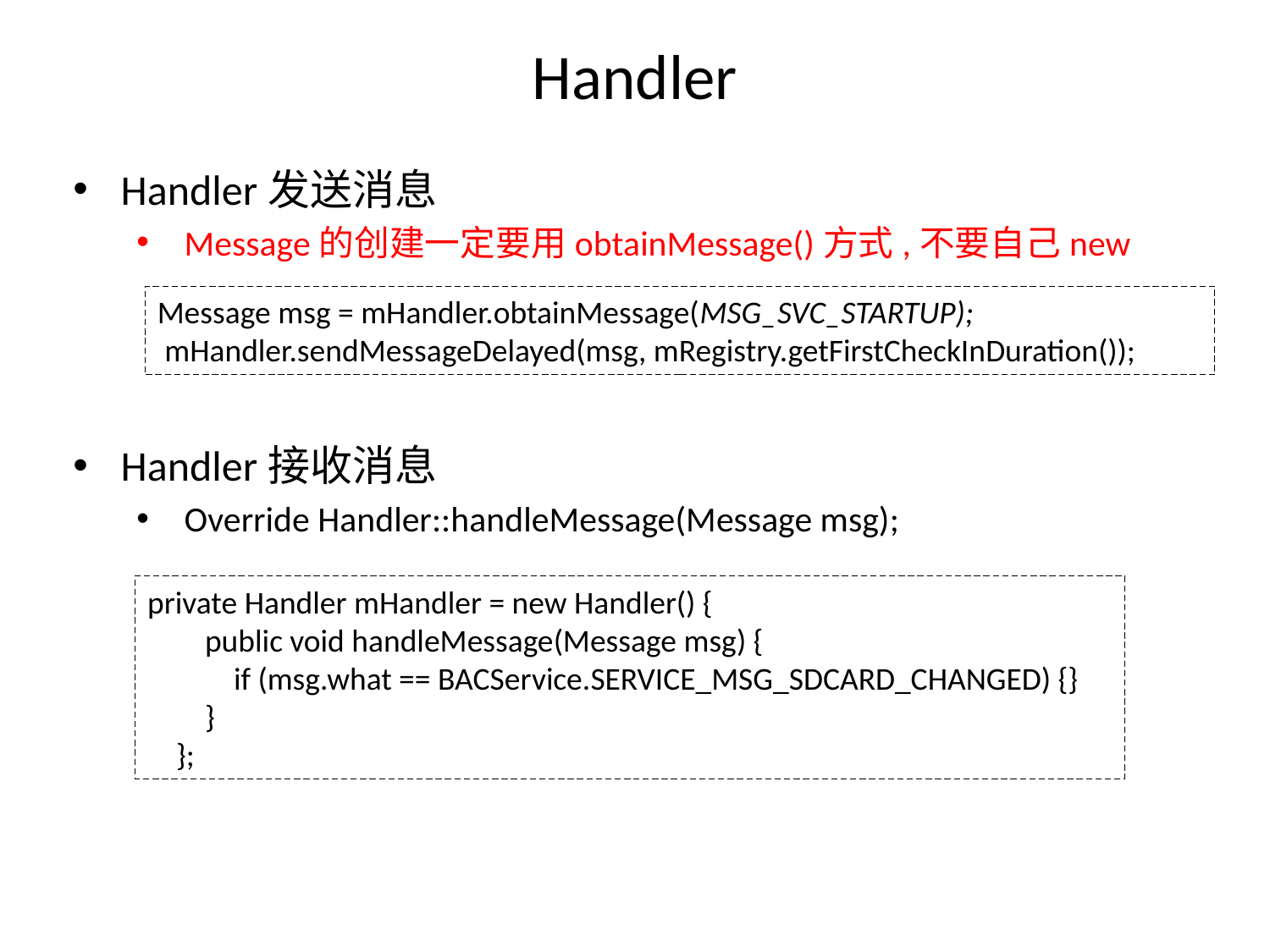

# Handler
Handler发送消息
Message的创建一定要用obtainMessage()方式,不要自己new

Handler接收消息
Override Handler::handleMessage(Message msg);

Message msg = mHandler.obtainMessage(MSG_SVC_STARTUP);
 mHandler.sendMessageDelayed(msg, mRegistry.getFirstCheckInDuration());
private Handler mHandler = new Handler() {
        public void handleMessage(Message msg) {
            if (msg.what == BACService.SERVICE_MSG_SDCARD_CHANGED) {}
        }
    };